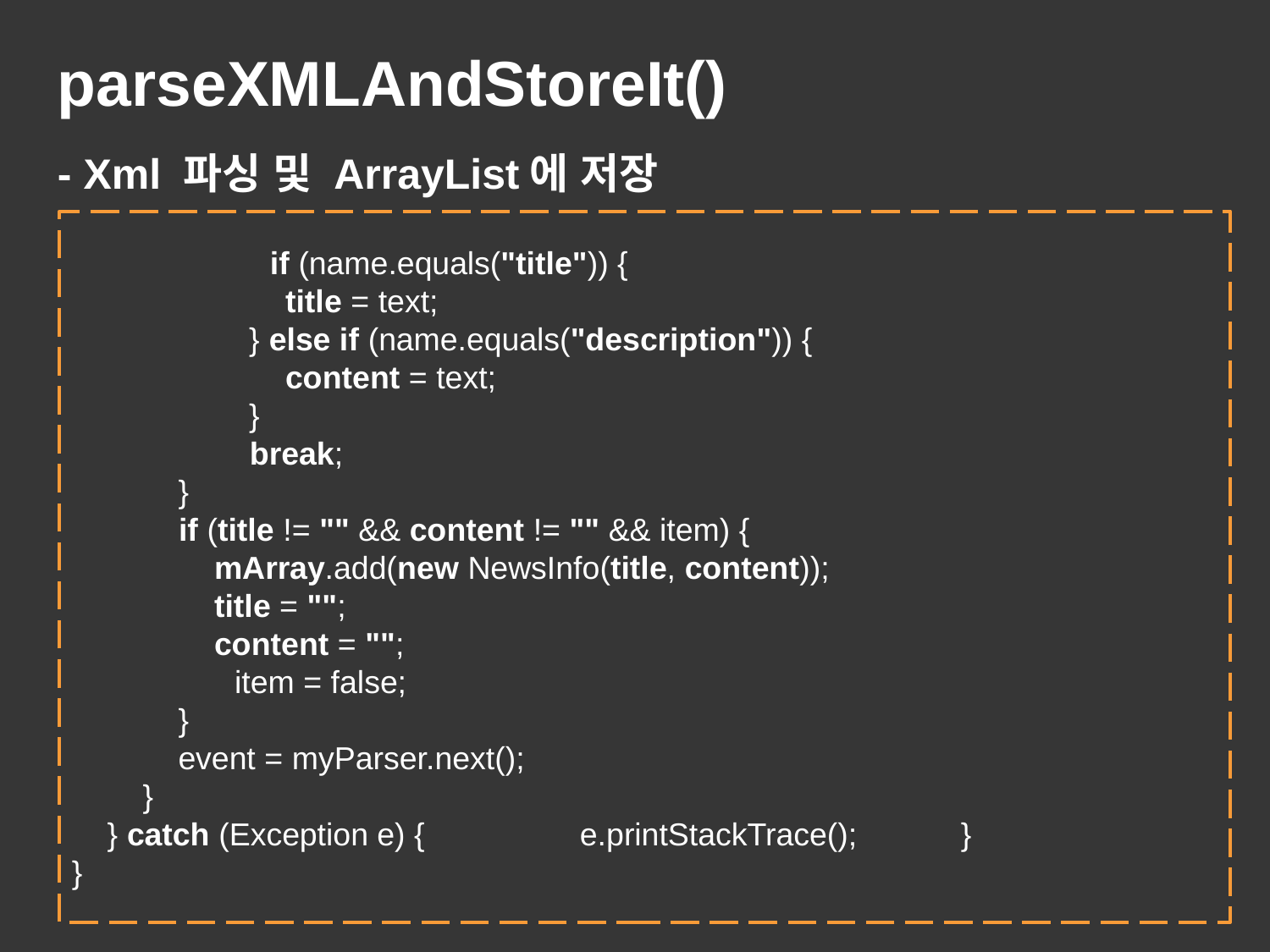

parseXMLAndStoreIt()
- Xml 파싱 및 ArrayList에 저장
 	        if (name.equals("title")) {
                        title = text;
                    } else if (name.equals("description")) {
                        content = text;
                    }
                    break;
            }
            if (title != "" && content != "" && item) {
                mArray.add(new NewsInfo(title, content));
                title = "";
                content = "";
	    item = false;
            }
            event = myParser.next();
        }
    } catch (Exception e) {		e.printStackTrace(); 	}
}